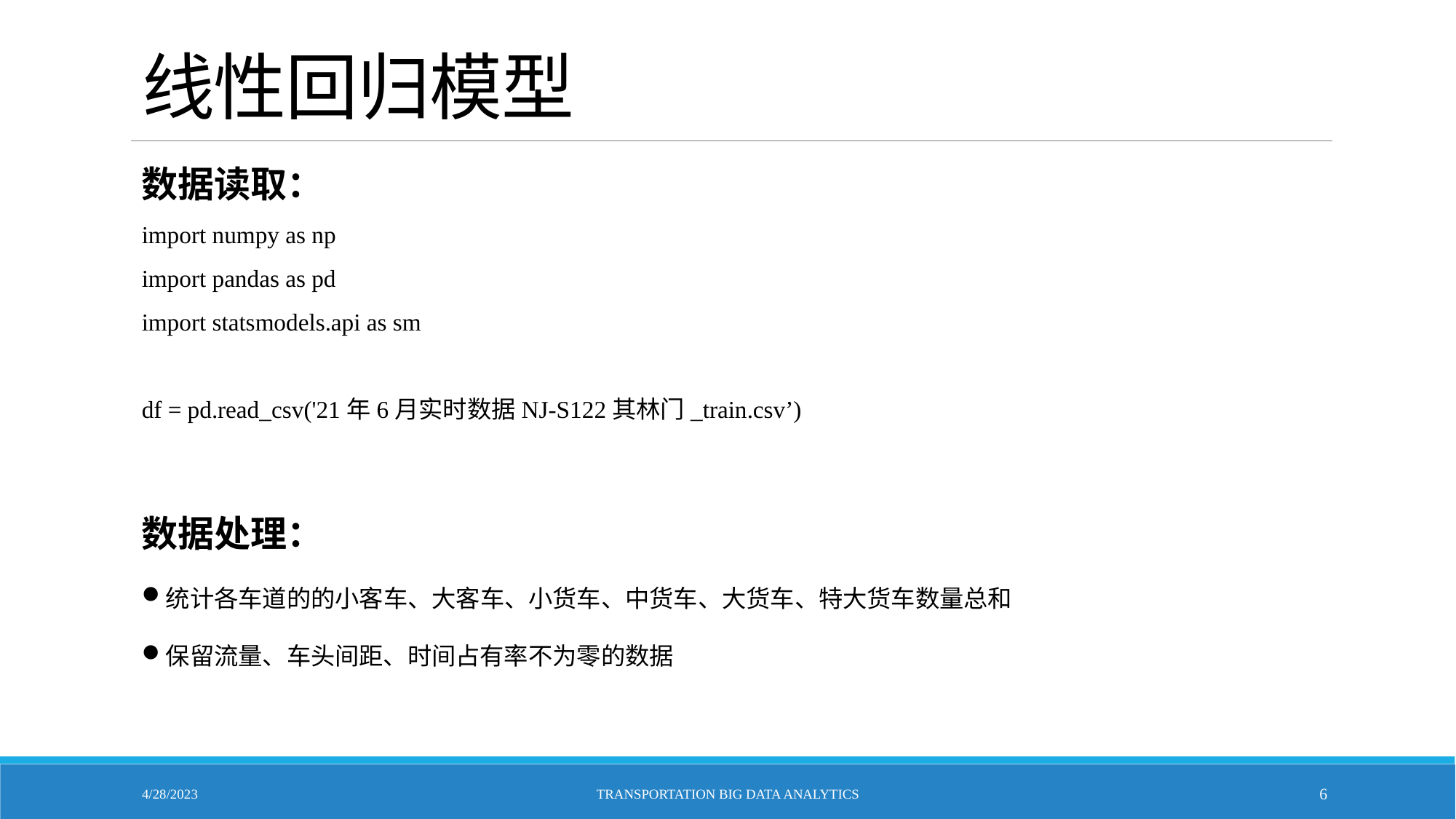

# 线性回归模型
数据读取：
import numpy as np
import pandas as pd
import statsmodels.api as sm

df = pd.read_csv('21年6月实时数据NJ-S122其林门_train.csv’)

数据处理：
统计各车道的的小客车、大客车、小货车、中货车、大货车、特大货车数量总和
保留流量、车头间距、时间占有率不为零的数据
4/28/2023
Transportation Big Data Analytics
6